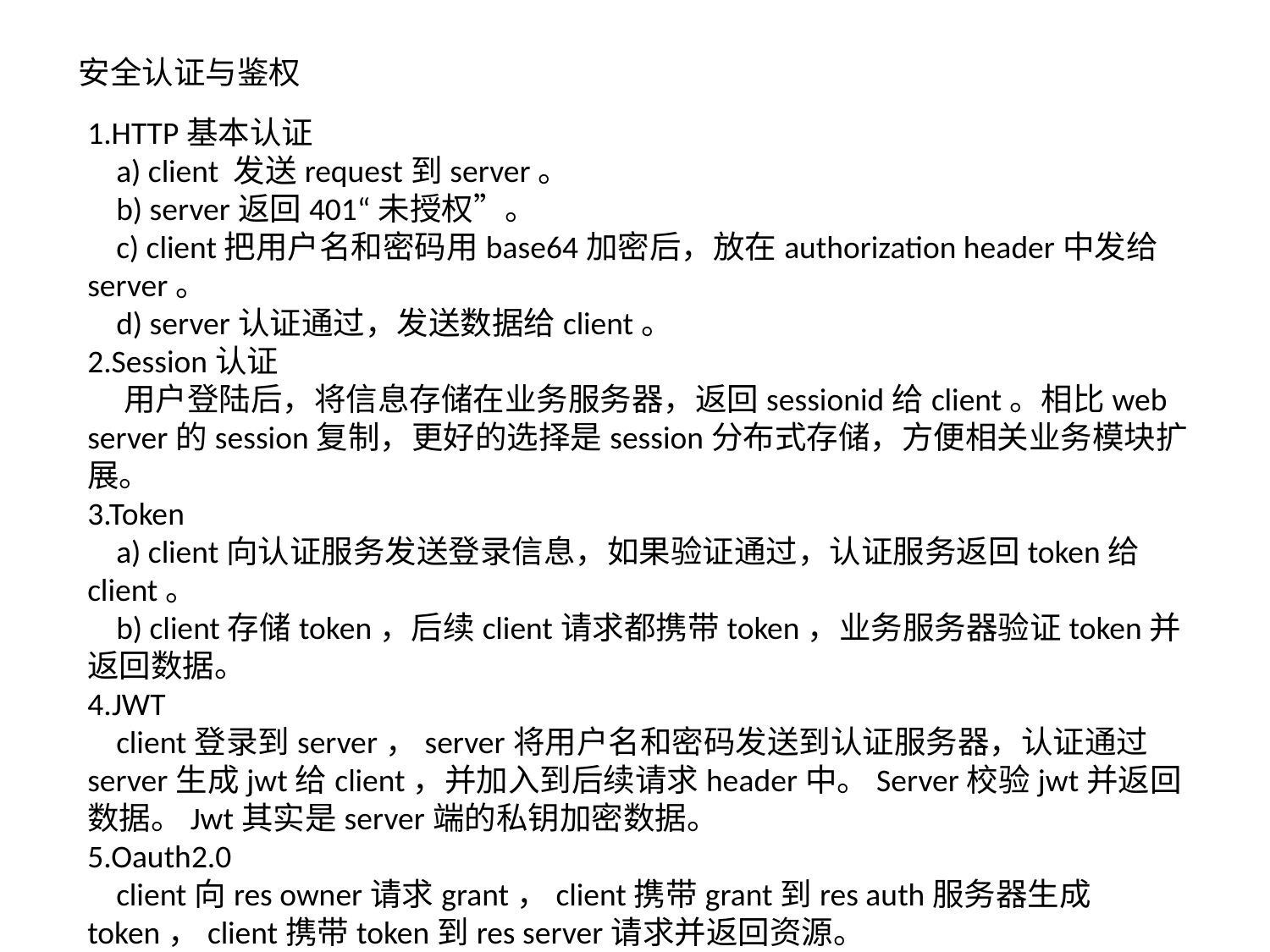

安全认证与鉴权
1.HTTP基本认证
    a) client 发送request到server。
    b) server返回401“未授权”。
    c) client把用户名和密码用base64加密后，放在authorization header中发给server。
    d) server认证通过，发送数据给client。
2.Session认证
    用户登陆后，将信息存储在业务服务器，返回sessionid给client。相比web server的session复制，更好的选择是session分布式存储，方便相关业务模块扩展。
3.Token
    a) client向认证服务发送登录信息，如果验证通过，认证服务返回token给client。
    b) client存储token，后续client请求都携带token，业务服务器验证token并返回数据。
4.JWT
    client登录到server，server将用户名和密码发送到认证服务器，认证通过server生成jwt给client，并加入到后续请求header中。Server校验jwt并返回数据。Jwt其实是server端的私钥加密数据。
5.Oauth2.0
    client向res owner请求grant，client携带grant到res auth服务器生成token，client携带token到res server请求并返回资源。

Oauth适合第三方接入场景的权限管理，JWT适合端到端之间的访问鉴权。